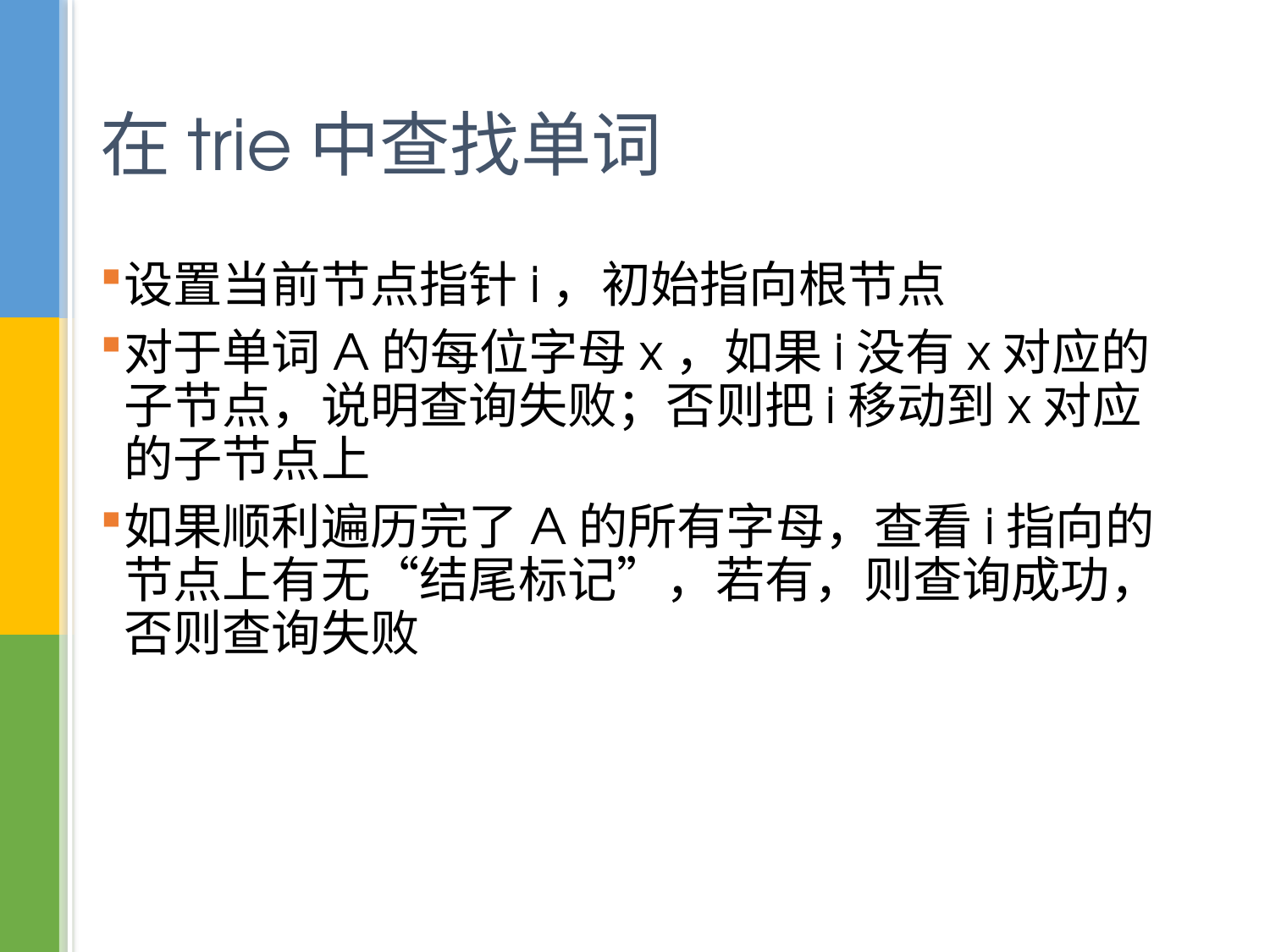

# 在trie中查找单词
设置当前节点指针i，初始指向根节点
对于单词A的每位字母x，如果i没有x对应的子节点，说明查询失败；否则把i移动到x对应的子节点上
如果顺利遍历完了A的所有字母，查看i指向的节点上有无“结尾标记”，若有，则查询成功，否则查询失败